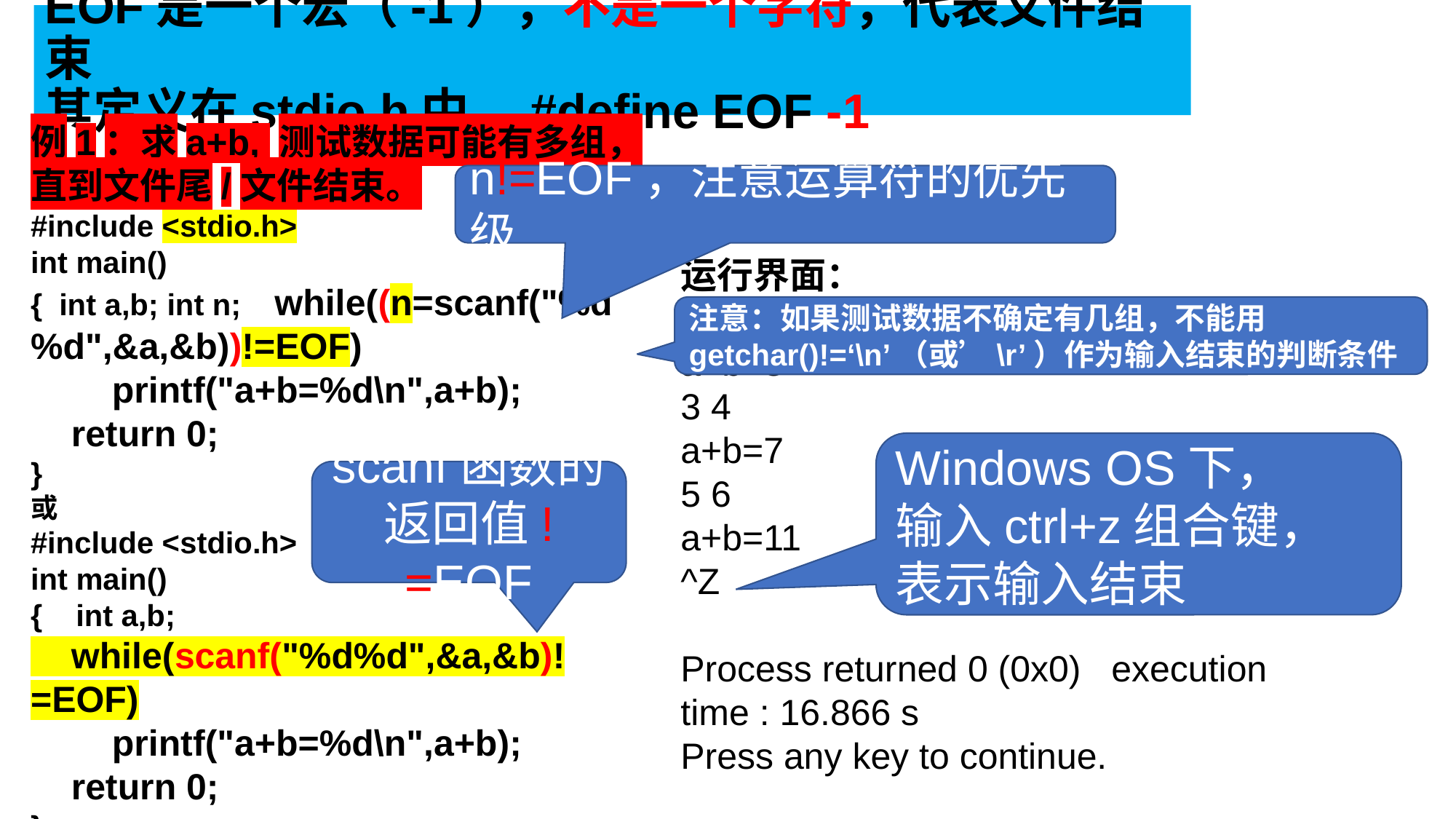

# EOF是一个宏（-1），不是一个字符，代表文件结束 其定义在stdio.h中，#define EOF -1
例1：求a+b, 测试数据可能有多组，直到文件尾/文件结束。
#include <stdio.h>
int main()
{  int a,b; int n;    while((n=scanf("%d%d",&a,&b))!=EOF)
        printf("a+b=%d\n",a+b);
    return 0;
}
或
#include <stdio.h>
int main()
{    int a,b;
    while(scanf("%d%d",&a,&b)!=EOF)
        printf("a+b=%d\n",a+b);
    return 0;
}
n!=EOF，注意运算符的优先级
运行界面：
1 2
a+b=3
3 4
a+b=7
5 6
a+b=11
^Z

Process returned 0 (0x0)   execution time : 16.866 s
Press any key to continue.

注意：如果测试数据不确定有几组，不能用getchar()!=‘\n’（或’\r’）作为输入结束的判断条件
Windows OS下，
输入ctrl+z组合键，
表示输入结束
scanf函数的返回值!=EOF